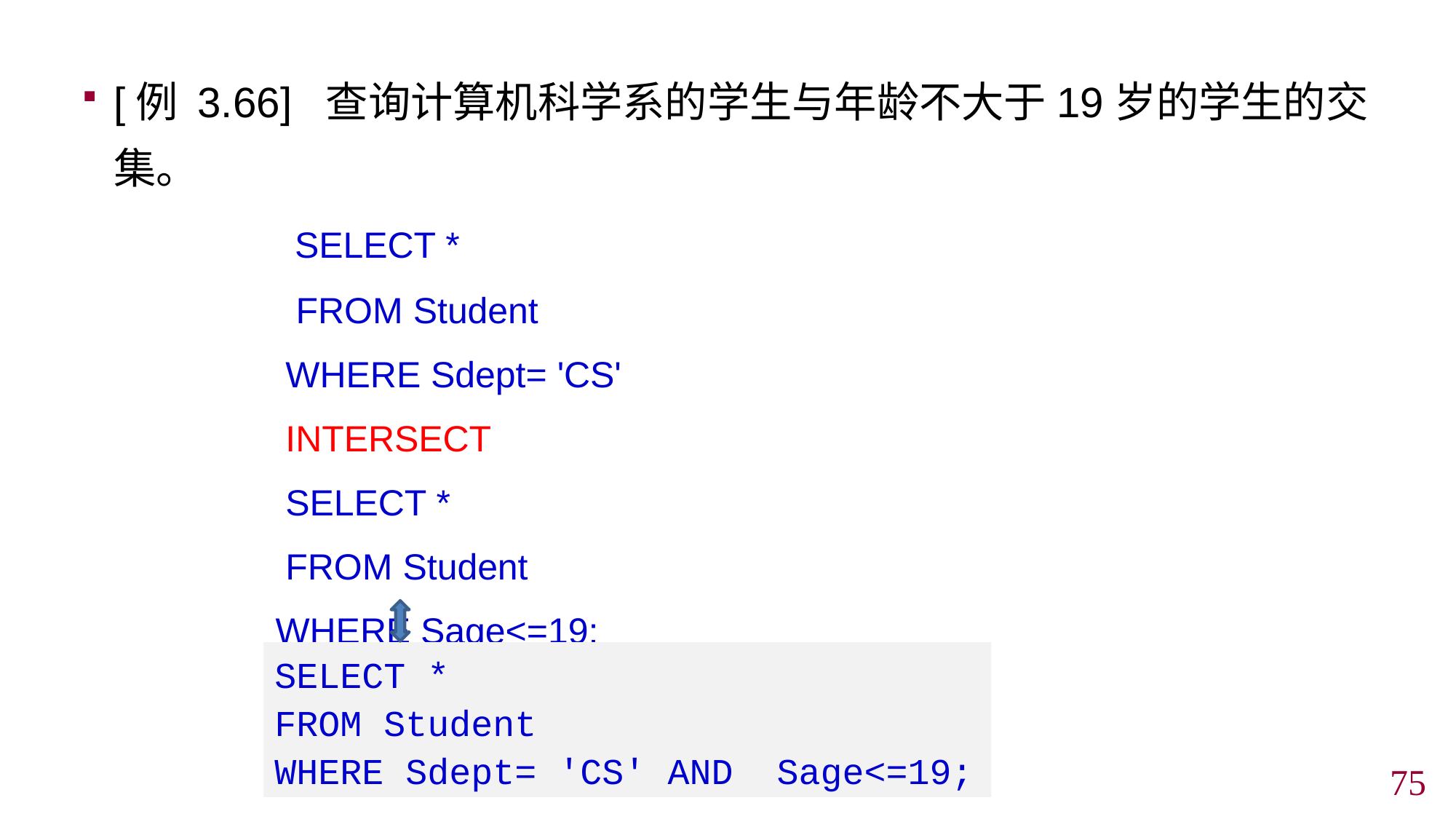

[例 3.66]  查询计算机科学系的学生与年龄不大于19岁的学生的交集。
                  SELECT *
                     FROM Student
                    WHERE Sdept= 'CS'
                    INTERSECT
                    SELECT *
                    FROM Student
                   WHERE Sage<=19;

SELECT *
FROM Student
WHERE Sdept= 'CS' AND  Sage<=19;
75